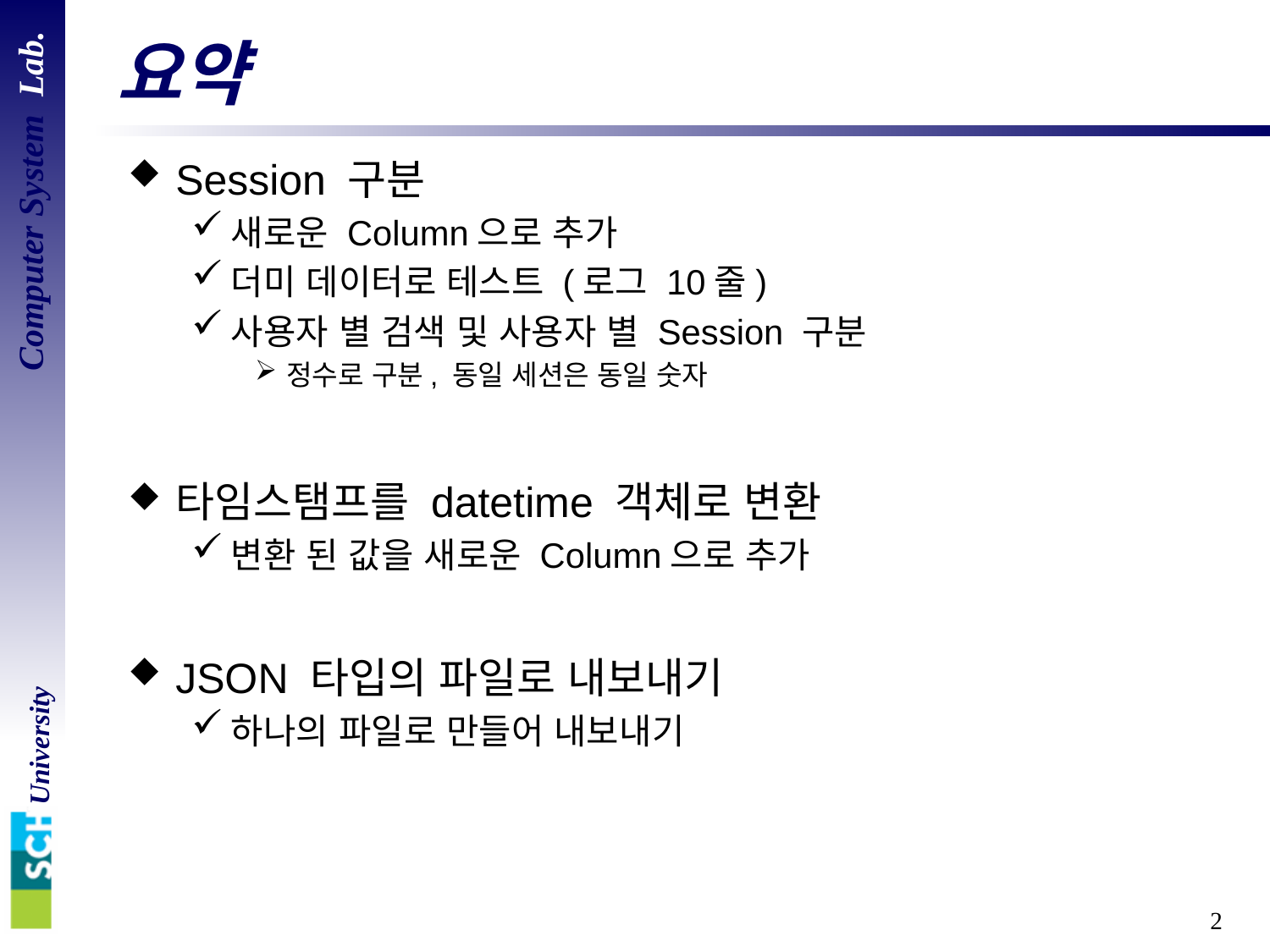

# 요약
Session 구분
새로운 Column으로 추가
더미 데이터로 테스트 (로그 10줄)
사용자 별 검색 및 사용자 별 Session 구분
정수로 구분, 동일 세션은 동일 숫자

타임스탬프를 datetime 객체로 변환
변환 된 값을 새로운 Column으로 추가

JSON 타입의 파일로 내보내기
하나의 파일로 만들어 내보내기